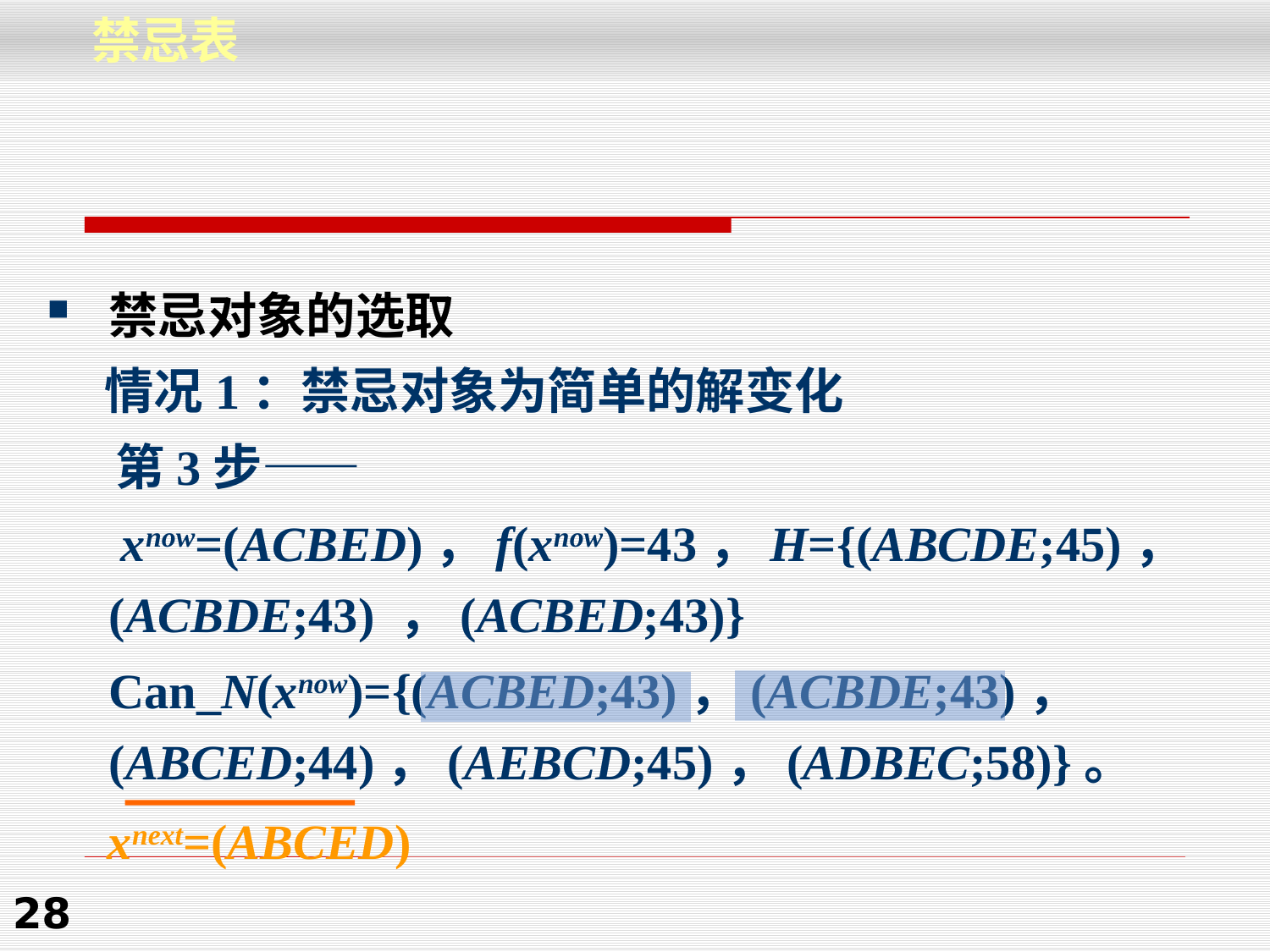

禁忌表
禁忌对象的选取
        情况1：禁忌对象为简单的解变化
     第3步——
      xnow=(ACBED)，f(xnow)=43，H={(ABCDE;45)，(ACBDE;43) ，(ACBED;43)}
     Can_N(xnow)={(ACBED;43)，(ACBDE;43)，(ABCED;44)，(AEBCD;45)，(ADBEC;58)}。

     xnext=(ABCED)